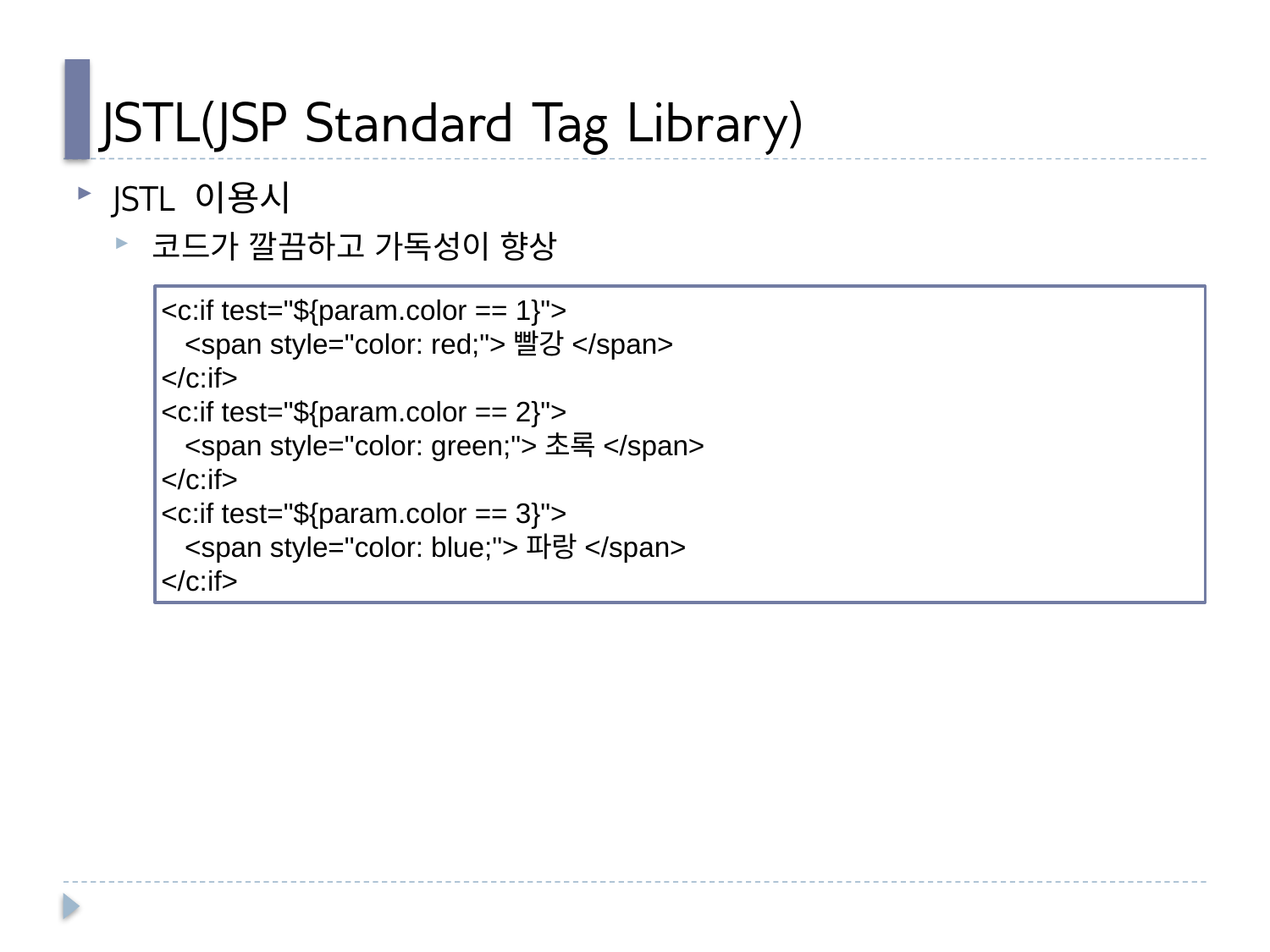

# JSTL(JSP Standard Tag Library)
JSTL 이용시
코드가 깔끔하고 가독성이 향상

<c:if test="${param.color == 1}">
   <span style="color: red;">빨강</span>
</c:if>
<c:if test="${param.color == 2}">
   <span style="color: green;">초록</span>
</c:if>
<c:if test="${param.color == 3}">
   <span style="color: blue;">파랑</span>
</c:if>